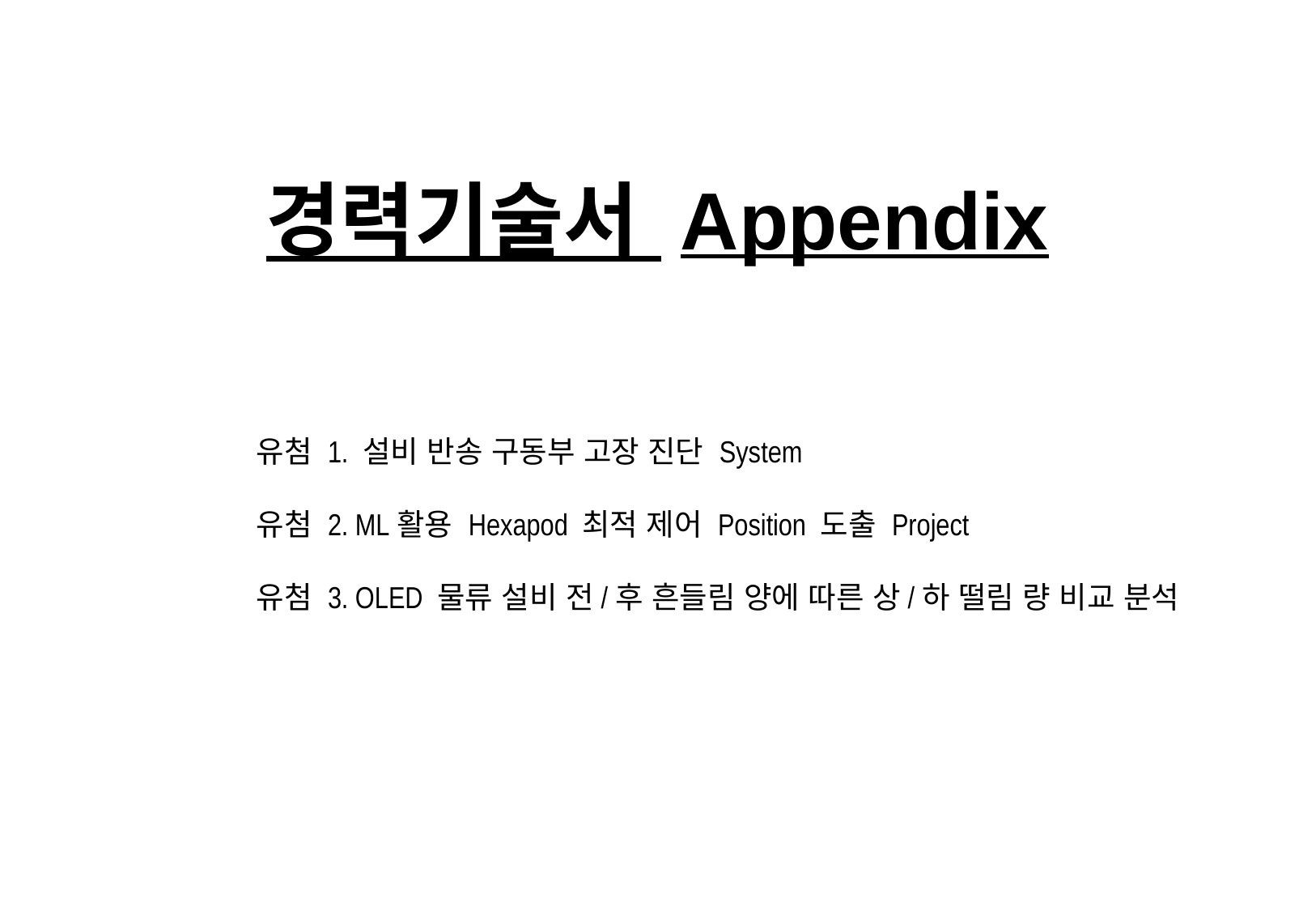

경력기술서 Appendix
유첨 1. 설비 반송 구동부 고장 진단 System
유첨 2. ML활용 Hexapod 최적 제어 Position 도출 Project
유첨 3. OLED 물류 설비 전/후 흔들림 양에 따른 상/하 떨림 량 비교 분석